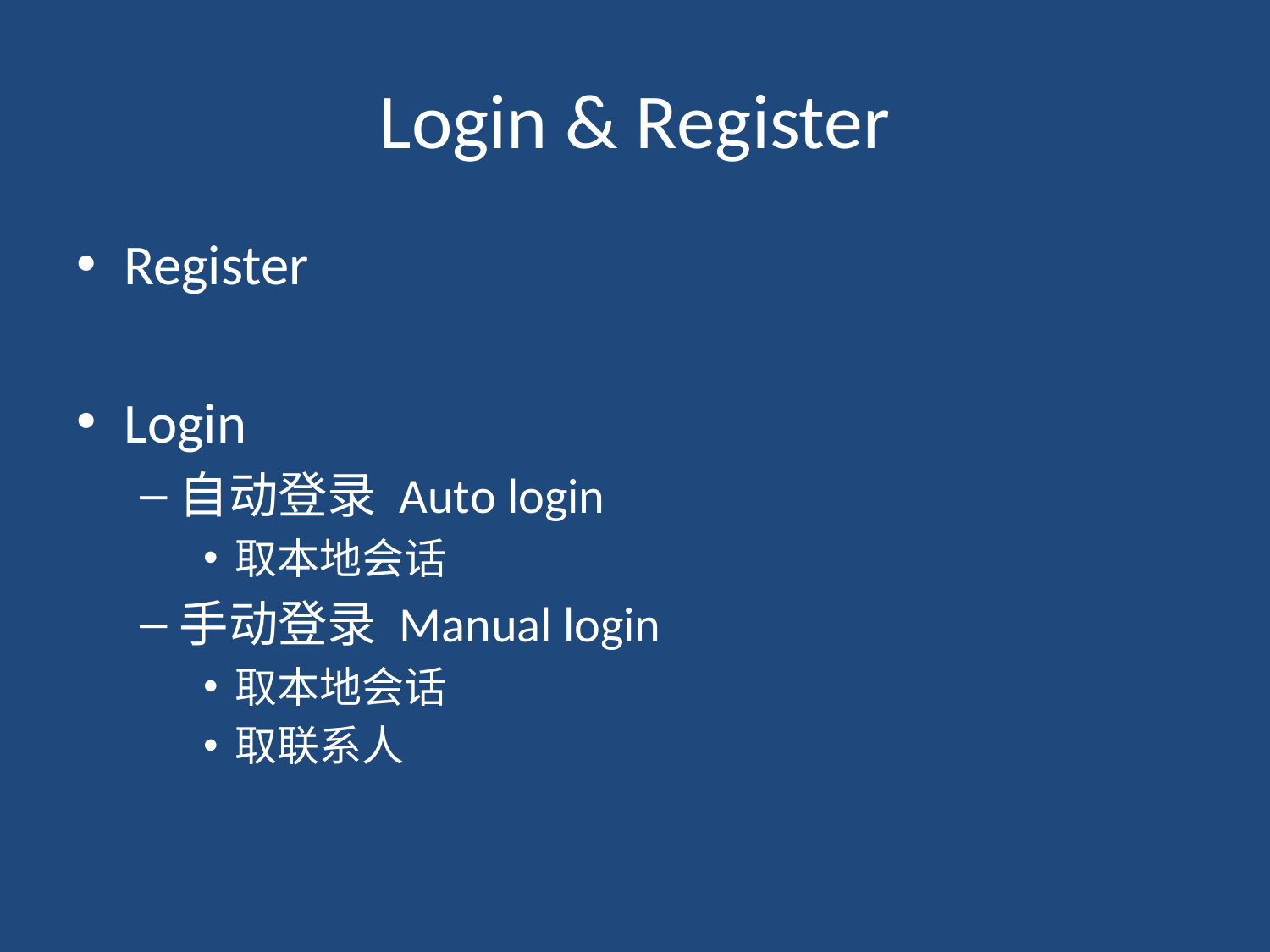

# Login & Register
Register

Login
自动登录 Auto login
取本地会话
手动登录 Manual login
取本地会话
取联系人